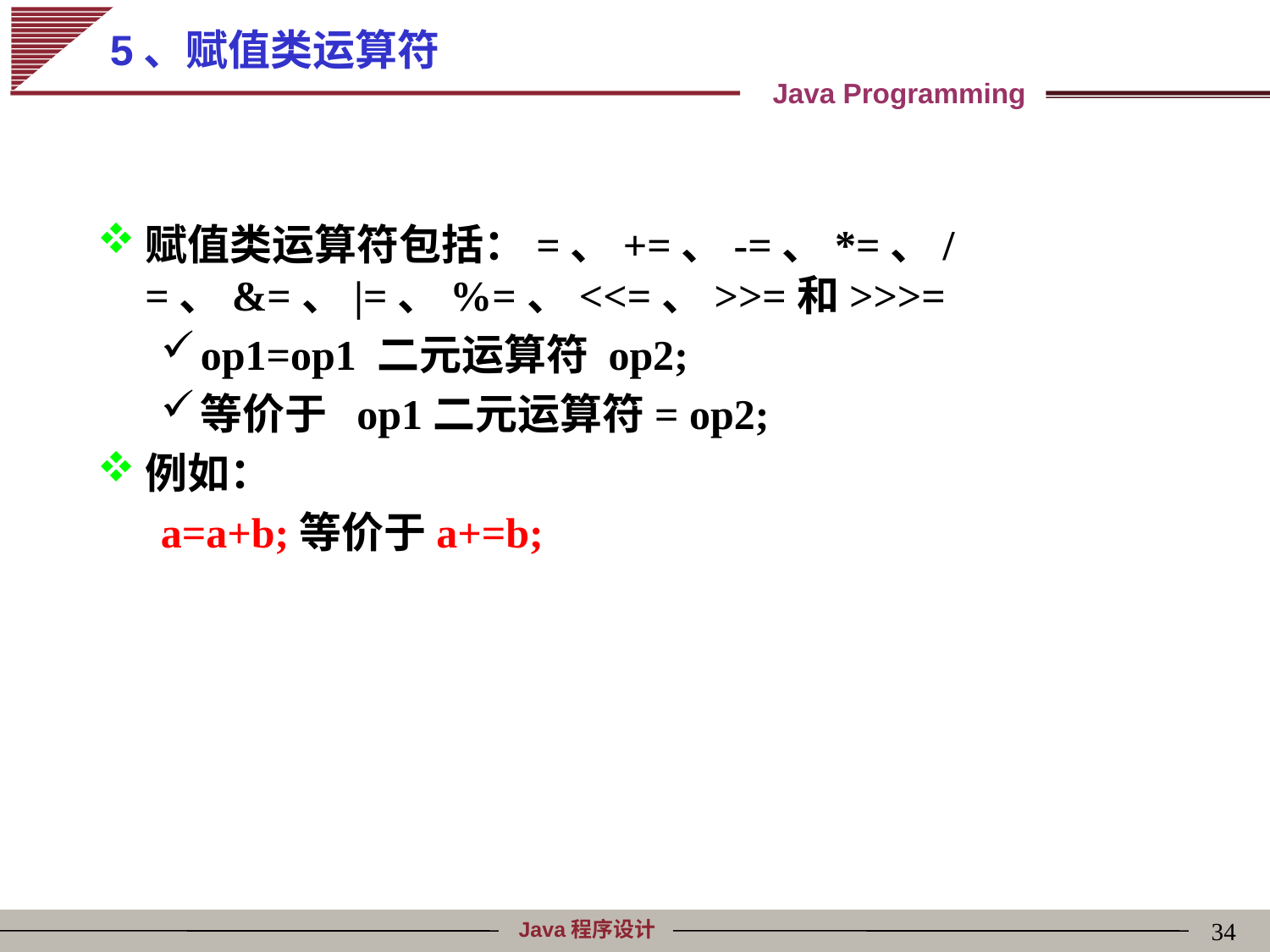

# 5、赋值类运算符
赋值类运算符包括：=、+=、-=、*=、/=、&=、|=、%=、<<=、>>=和>>>=
op1=op1 二元运算符 op2;
等价于  op1二元运算符= op2;
例如：
a=a+b;等价于a+=b;